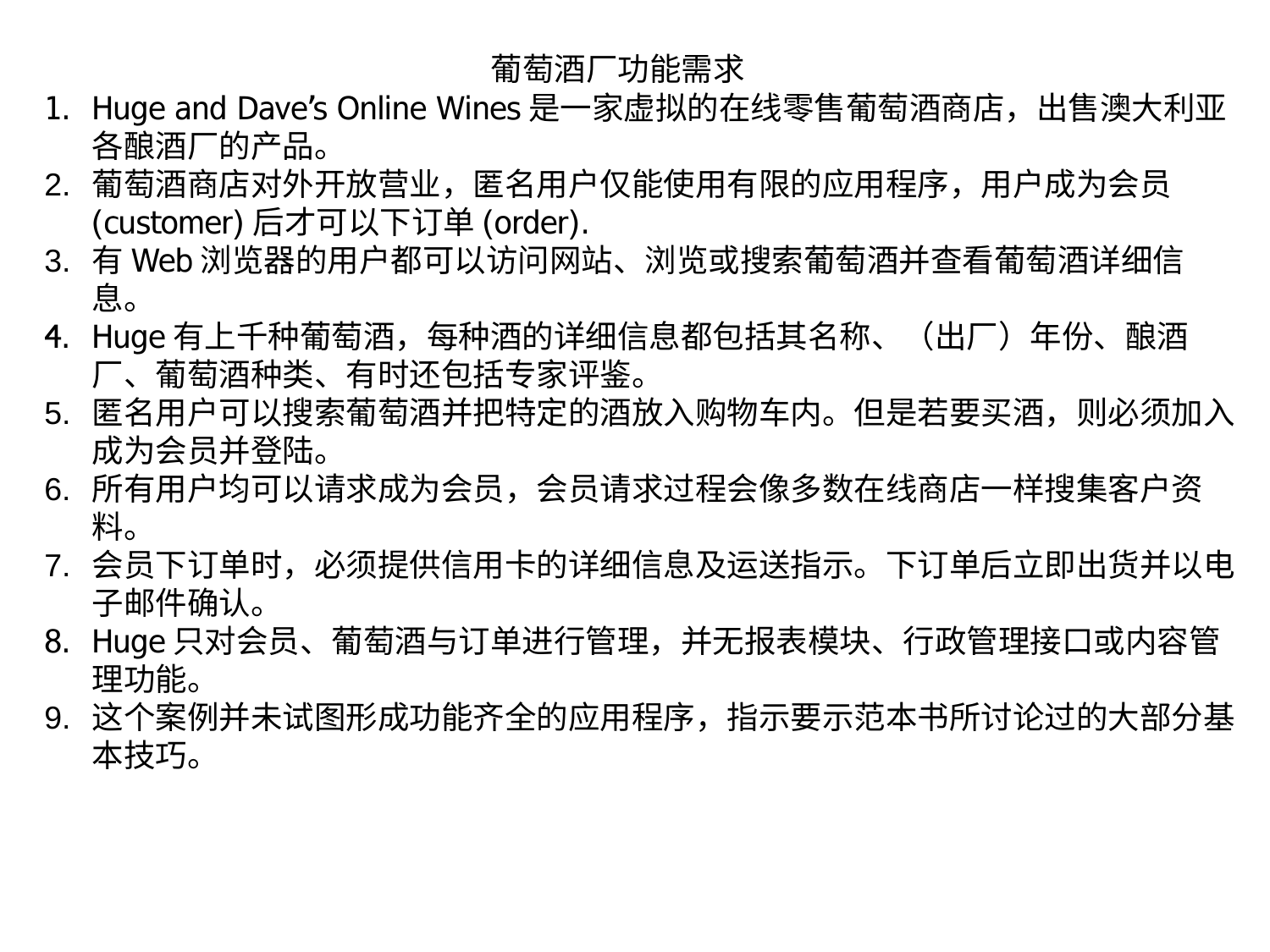

葡萄酒厂功能需求
Huge and Dave’s Online Wines是一家虚拟的在线零售葡萄酒商店，出售澳大利亚各酿酒厂的产品。
葡萄酒商店对外开放营业，匿名用户仅能使用有限的应用程序，用户成为会员(customer)后才可以下订单(order).
有Web浏览器的用户都可以访问网站、浏览或搜索葡萄酒并查看葡萄酒详细信息。
Huge有上千种葡萄酒，每种酒的详细信息都包括其名称、（出厂）年份、酿酒厂、葡萄酒种类、有时还包括专家评鉴。
匿名用户可以搜索葡萄酒并把特定的酒放入购物车内。但是若要买酒，则必须加入成为会员并登陆。
所有用户均可以请求成为会员，会员请求过程会像多数在线商店一样搜集客户资料。
会员下订单时，必须提供信用卡的详细信息及运送指示。下订单后立即出货并以电子邮件确认。
Huge只对会员、葡萄酒与订单进行管理，并无报表模块、行政管理接口或内容管理功能。
这个案例并未试图形成功能齐全的应用程序，指示要示范本书所讨论过的大部分基本技巧。